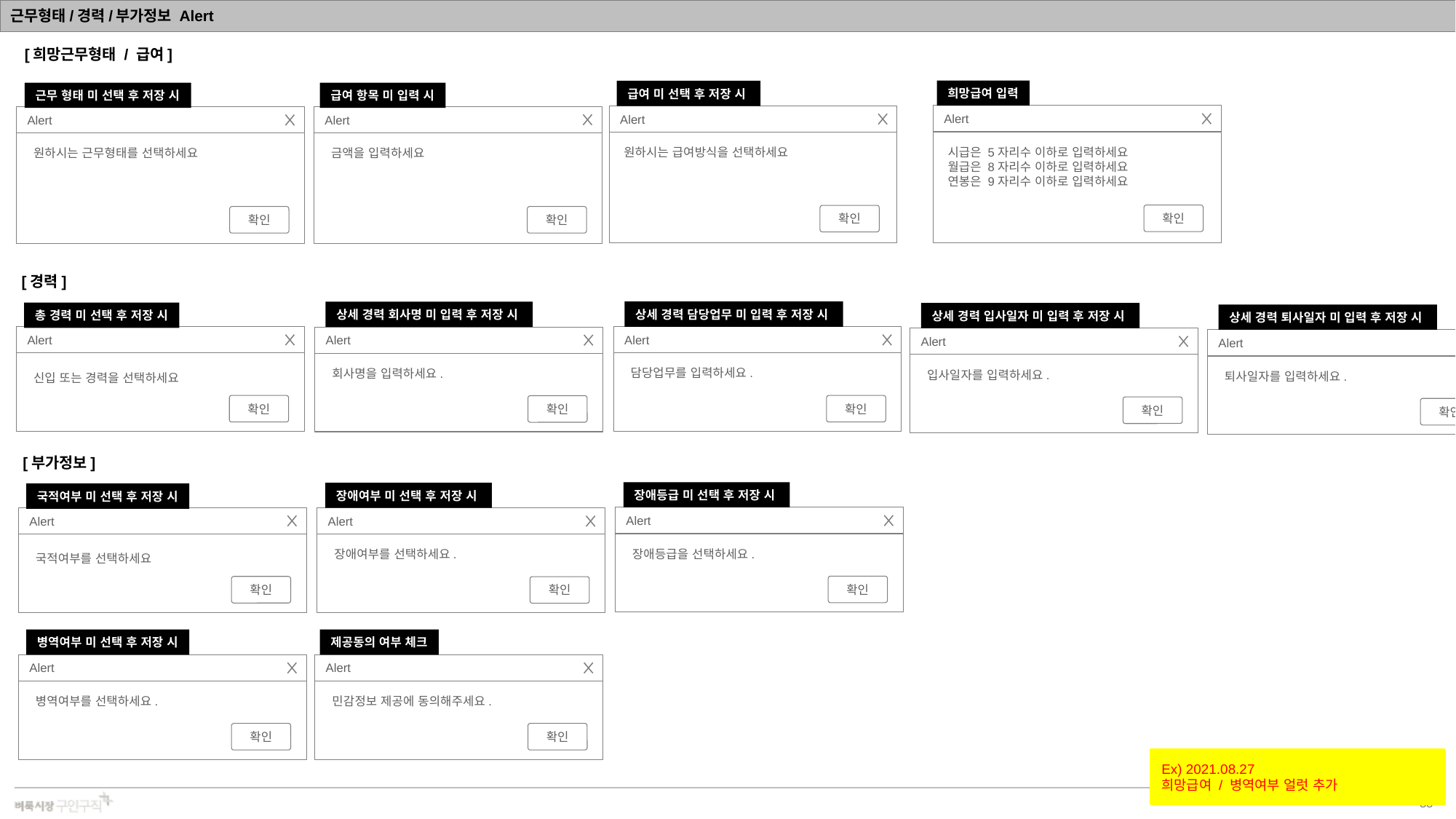

# 근무형태/경력/부가정보 Alert
[희망근무형태 / 급여]
희망급여 입력
급여 미 선택 후 저장 시
근무 형태 미 선택 후 저장 시
급여 항목 미 입력 시
Alert

시급은 5자리수 이하로 입력하세요
월급은 8자리수 이하로 입력하세요
연봉은 9자리수 이하로 입력하세요

확인
Abort
Cancel
Alert

원하시는 급여방식을 선택하세요

확인
Abort
Cancel
Alert

금액을 입력하세요

Abort
Cancel
확인
Alert

원하시는 근무형태를 선택하세요

Abort
Cancel
확인
[경력]
상세 경력 담당업무 미 입력 후 저장 시
상세 경력 회사명 미 입력 후 저장 시
총 경력 미 선택 후 저장 시
상세 경력 입사일자 미 입력 후 저장 시
상세 경력 퇴사일자 미 입력 후 저장 시
Alert

담당업무를 입력하세요.

확인
Abort
Cancel
Alert

확인
Abort
Cancel
Alert

회사명을 입력하세요.

확인
Abort
Cancel
Alert

입사일자를 입력하세요.

확인
Abort
Cancel
Alert

퇴사일자를 입력하세요.

확인
Abort
Cancel
신입 또는 경력을 선택하세요
[부가정보]
장애등급 미 선택 후 저장 시
장애여부 미 선택 후 저장 시
국적여부 미 선택 후 저장 시
Alert

장애등급을 선택하세요.

확인
Abort
Cancel
Alert

확인
Abort
Cancel
Alert

장애여부를 선택하세요.

확인
Abort
Cancel
국적여부를 선택하세요
병역여부 미 선택 후 저장 시
제공동의 여부 체크
Alert

병역여부를 선택하세요.

확인
Abort
Cancel
Alert

민감정보 제공에 동의해주세요.

확인
Abort
Cancel
Ex) 2021.08.27
희망급여 / 병역여부 얼럿 추가